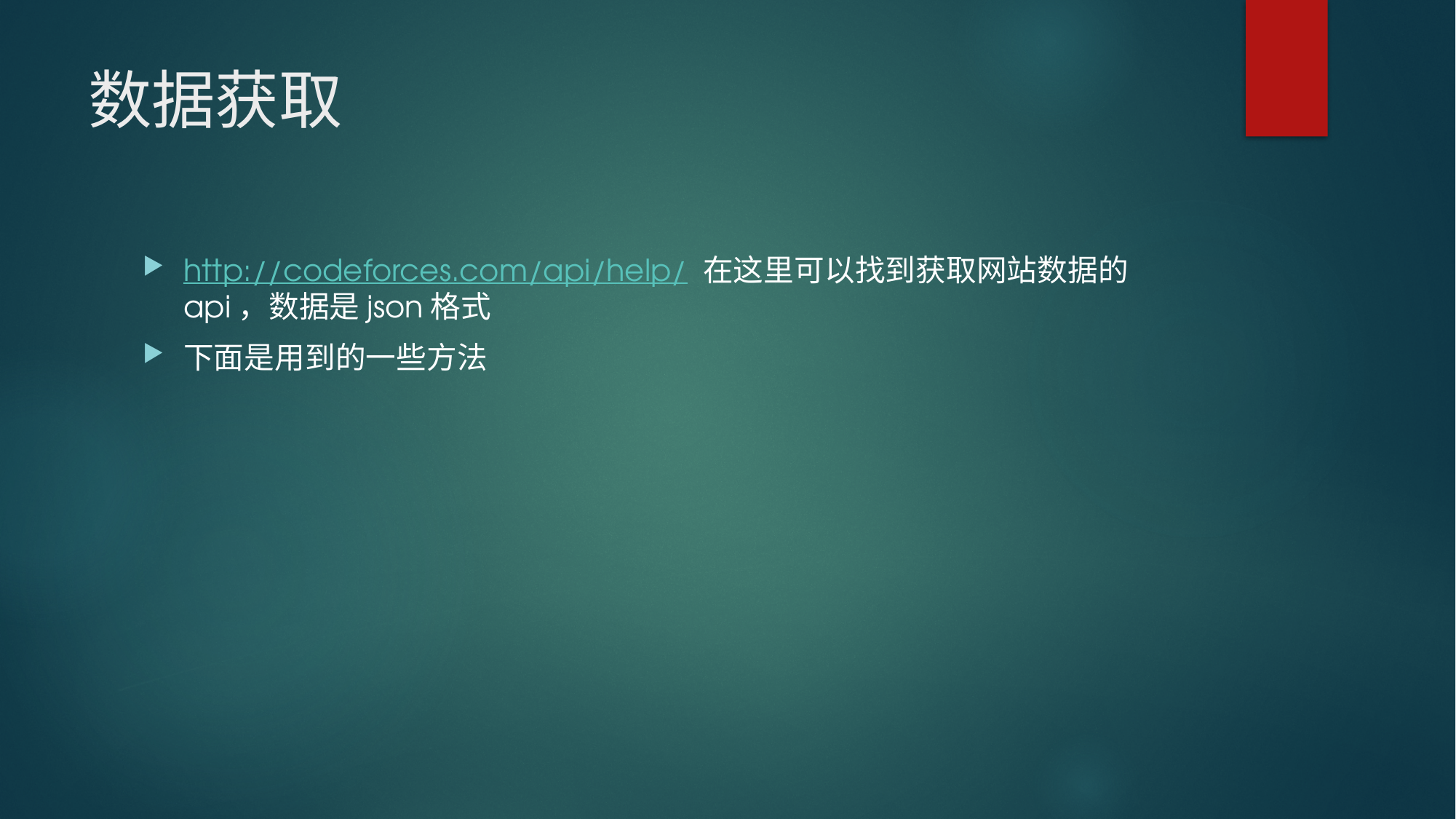

# 数据获取
http://codeforces.com/api/help/ 在这里可以找到获取网站数据的api，数据是json格式
下面是用到的一些方法